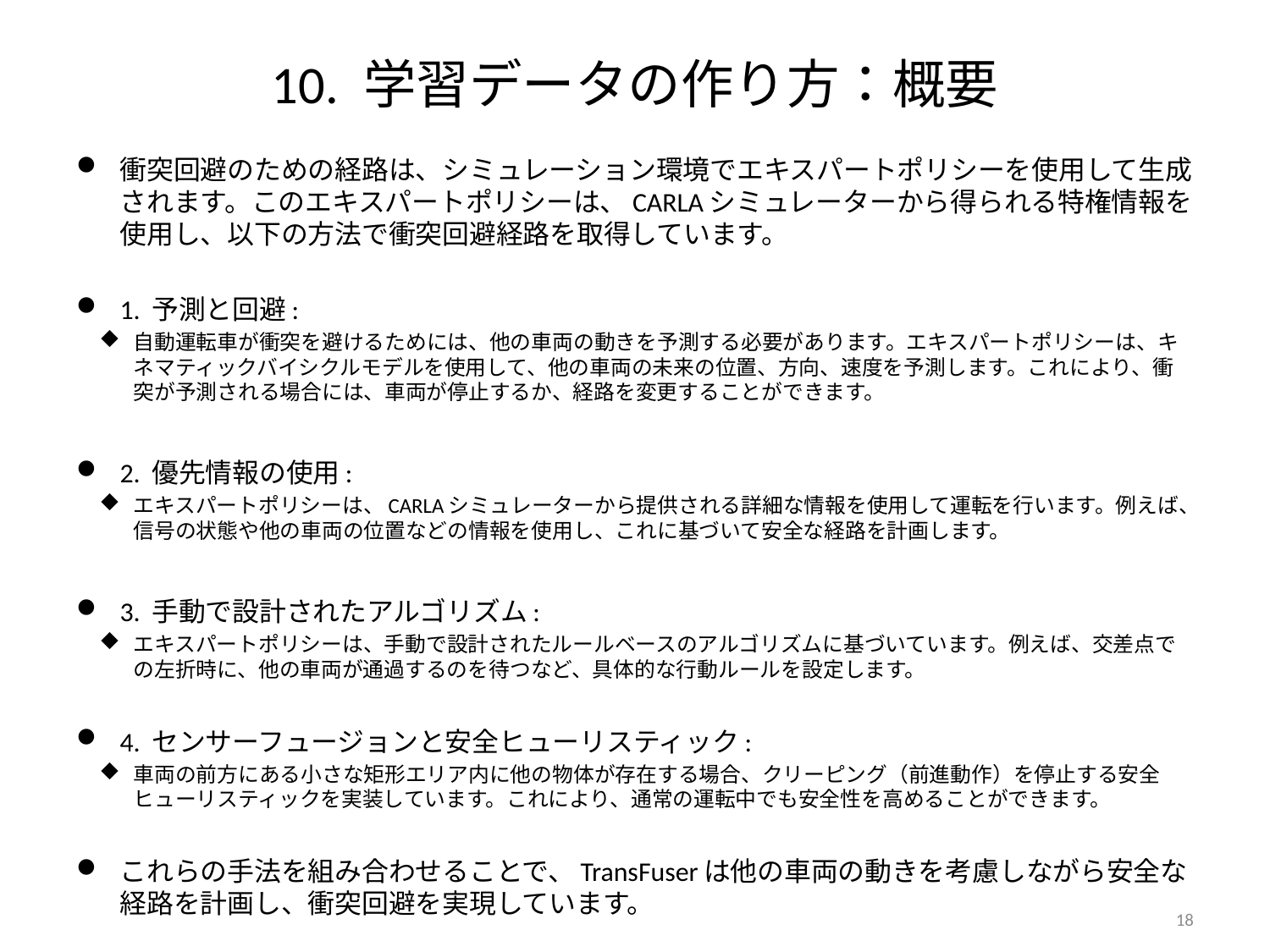

# 10. 学習データの作り方：概要
衝突回避のための経路は、シミュレーション環境でエキスパートポリシーを使用して生成されます。このエキスパートポリシーは、CARLAシミュレーターから得られる特権情報を使用し、以下の方法で衝突回避経路を取得しています。

1. 予測と回避:
自動運転車が衝突を避けるためには、他の車両の動きを予測する必要があります。エキスパートポリシーは、キネマティックバイシクルモデルを使用して、他の車両の未来の位置、方向、速度を予測します。これにより、衝突が予測される場合には、車両が停止するか、経路を変更することができます​​。

2. 優先情報の使用:
エキスパートポリシーは、CARLAシミュレーターから提供される詳細な情報を使用して運転を行います。例えば、信号の状態や他の車両の位置などの情報を使用し、これに基づいて安全な経路を計画します​​。

3. 手動で設計されたアルゴリズム:
エキスパートポリシーは、手動で設計されたルールベースのアルゴリズムに基づいています。例えば、交差点での左折時に、他の車両が通過するのを待つなど、具体的な行動ルールを設定します​​。

4. センサーフュージョンと安全ヒューリスティック:
車両の前方にある小さな矩形エリア内に他の物体が存在する場合、クリーピング（前進動作）を停止する安全ヒューリスティックを実装しています。これにより、通常の運転中でも安全性を高めることができます​​。

これらの手法を組み合わせることで、TransFuserは他の車両の動きを考慮しながら安全な経路を計画し、衝突回避を実現しています。
18